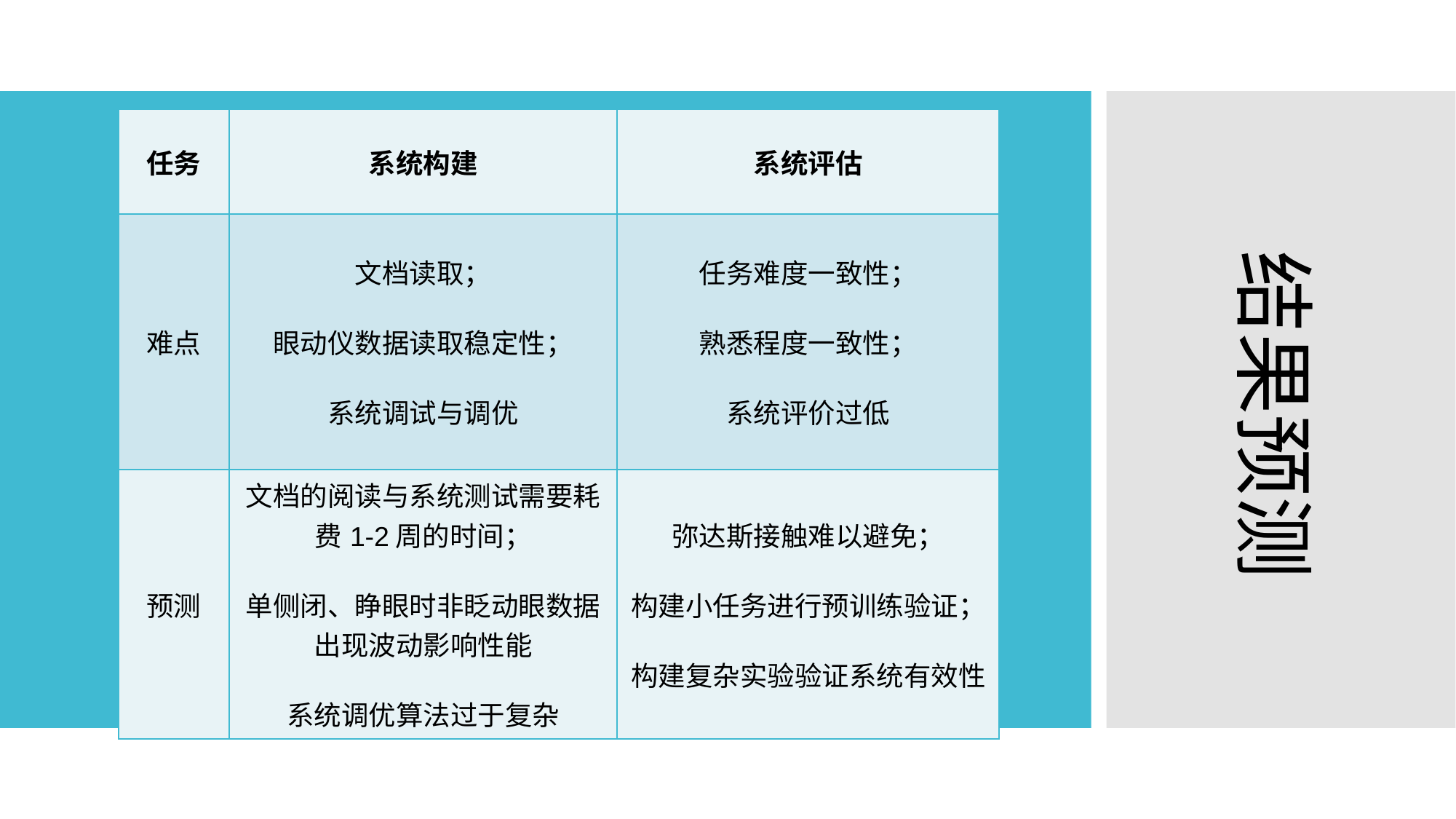

| 任务 | 系统构建 | 系统评估 |
| --- | --- | --- |
| 难点 | 文档读取； 眼动仪数据读取稳定性； 系统调试与调优 | 任务难度一致性； 熟悉程度一致性； 系统评价过低 |
| 预测 | 文档的阅读与系统测试需要耗费1-2周的时间； 单侧闭、睁眼时非眨动眼数据出现波动影响性能 系统调优算法过于复杂 | 弥达斯接触难以避免； 构建小任务进行预训练验证； 构建复杂实验验证系统有效性 |
结果预测